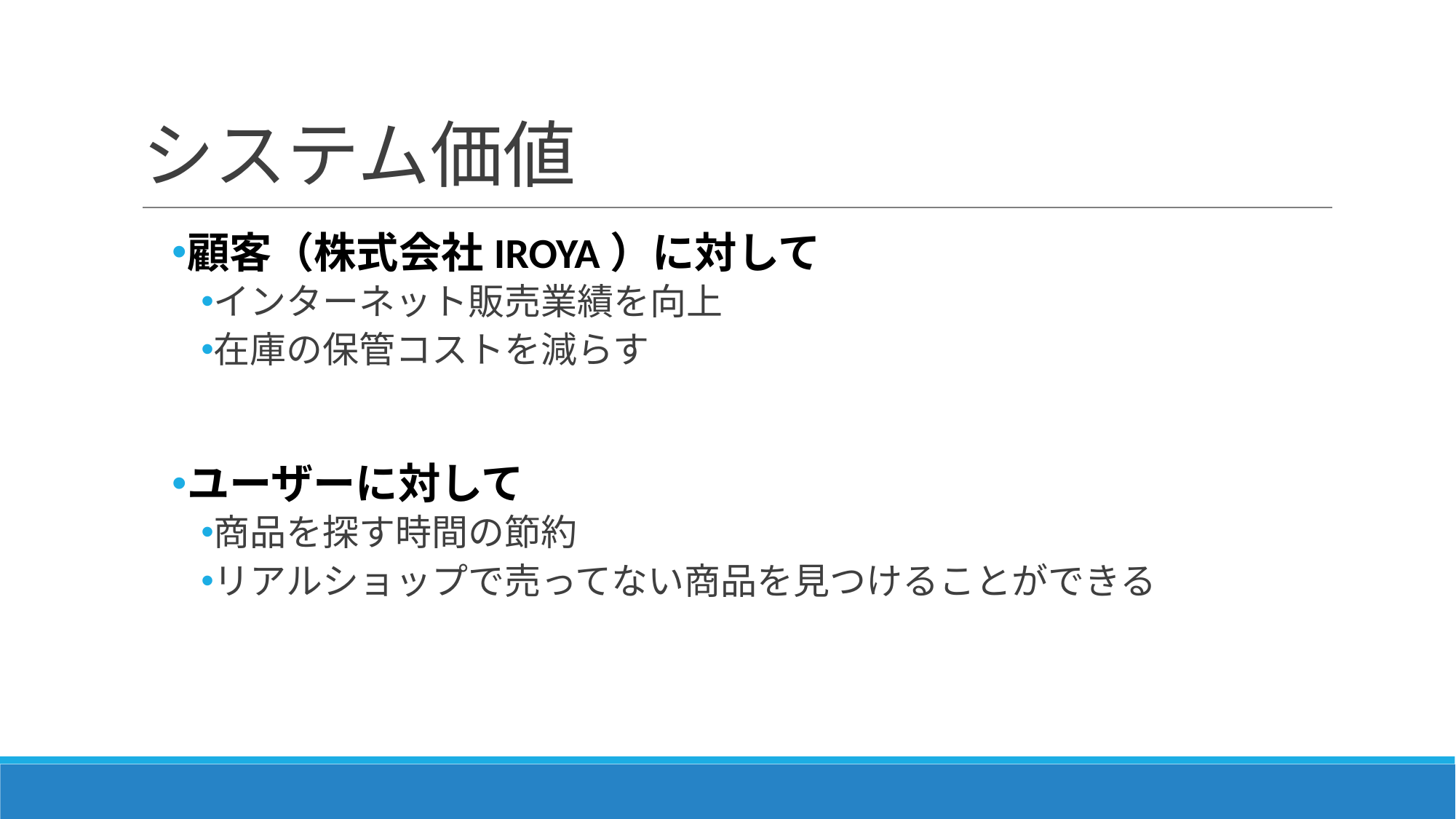

# システム価値
顧客（株式会社IROYA）に対して
インターネット販売業績を向上
在庫の保管コストを減らす

ユーザーに対して
商品を探す時間の節約
リアルショップで売ってない商品を見つけることができる

48